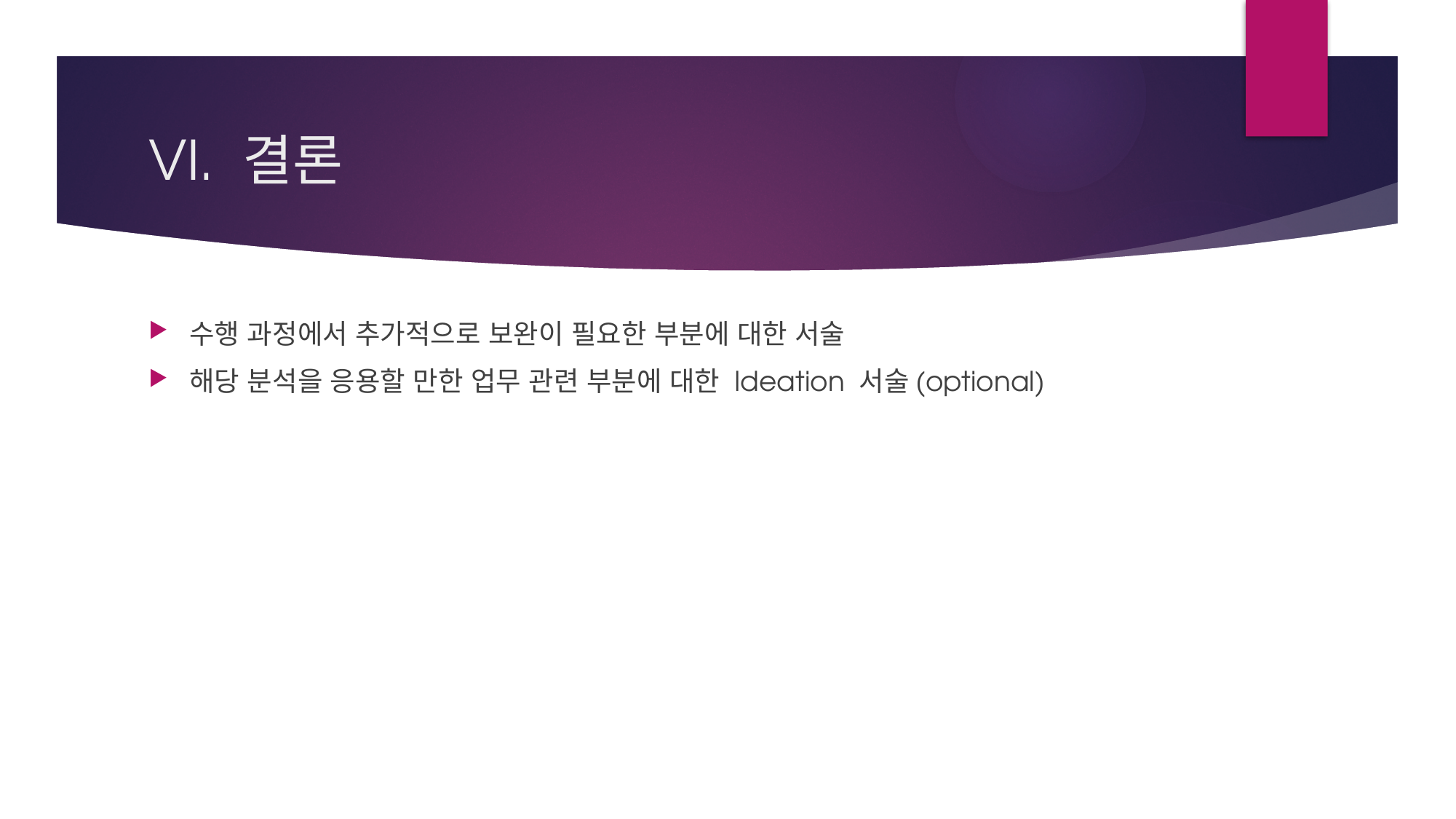

# VI. 결론
수행 과정에서 추가적으로 보완이 필요한 부분에 대한 서술
해당 분석을 응용할 만한 업무 관련 부분에 대한 Ideation 서술(optional)